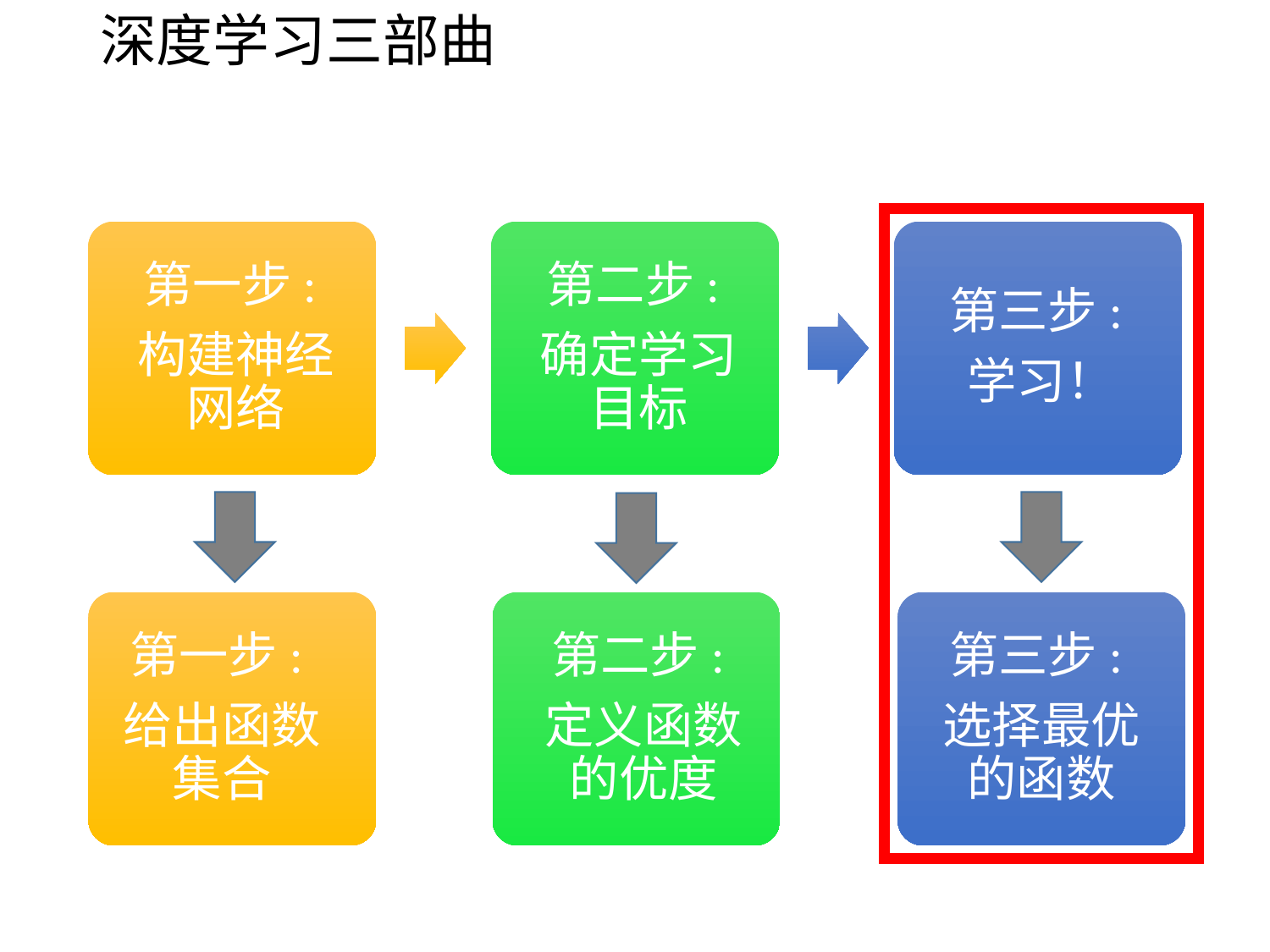

# 深度学习三部曲
第一步:
构建神经网络

第二步:
确定学习目标

第三步:
学习！

第一步:
给出函数集合

第二步:
定义函数的优度

第三步:
选择最优的函数